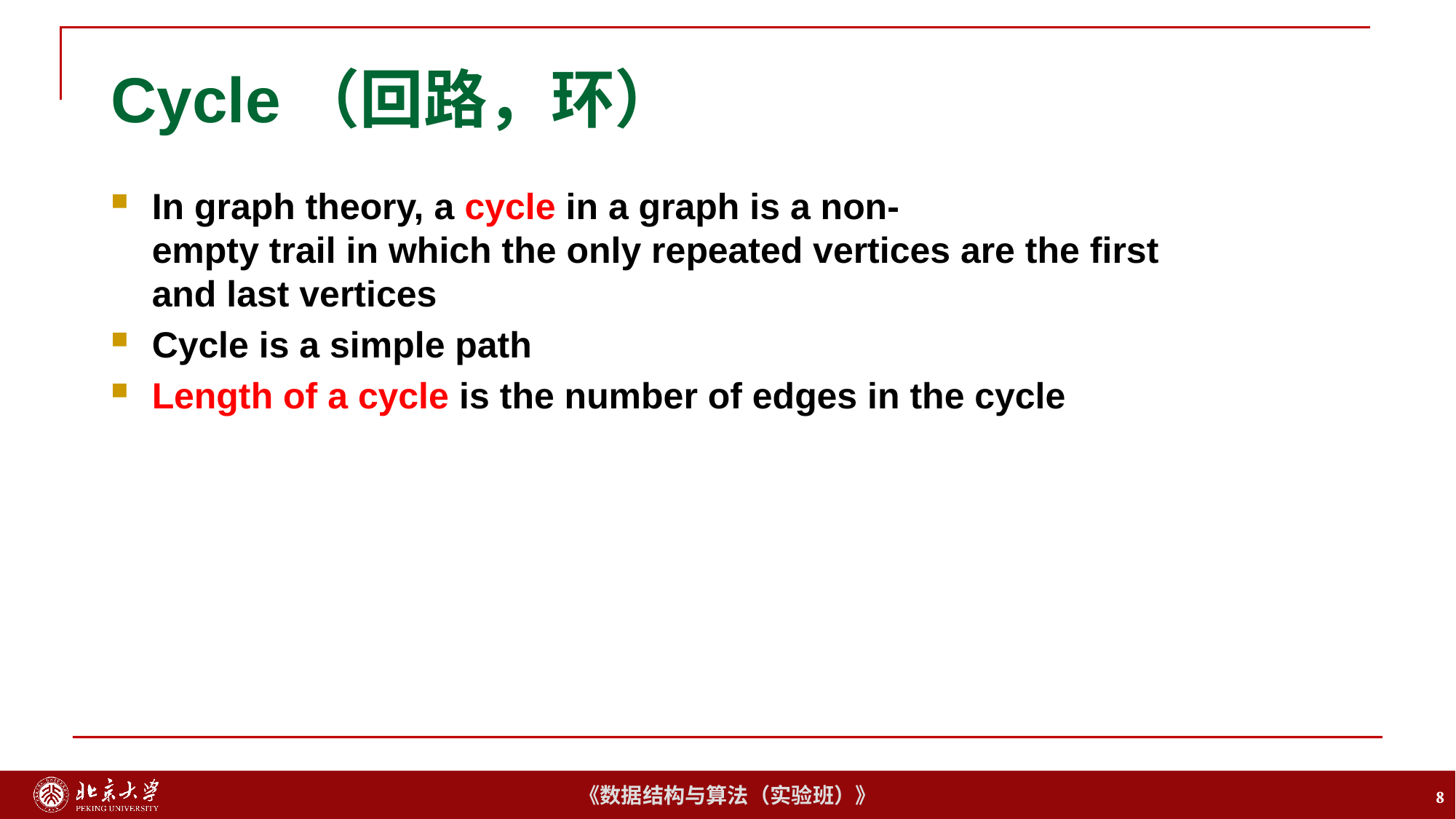

# Cycle（回路，环）
In graph theory, a cycle in a graph is a non-empty trail in which the only repeated vertices are the first and last vertices
Cycle is a simple path
Length of a cycle is the number of edges in the cycle

8